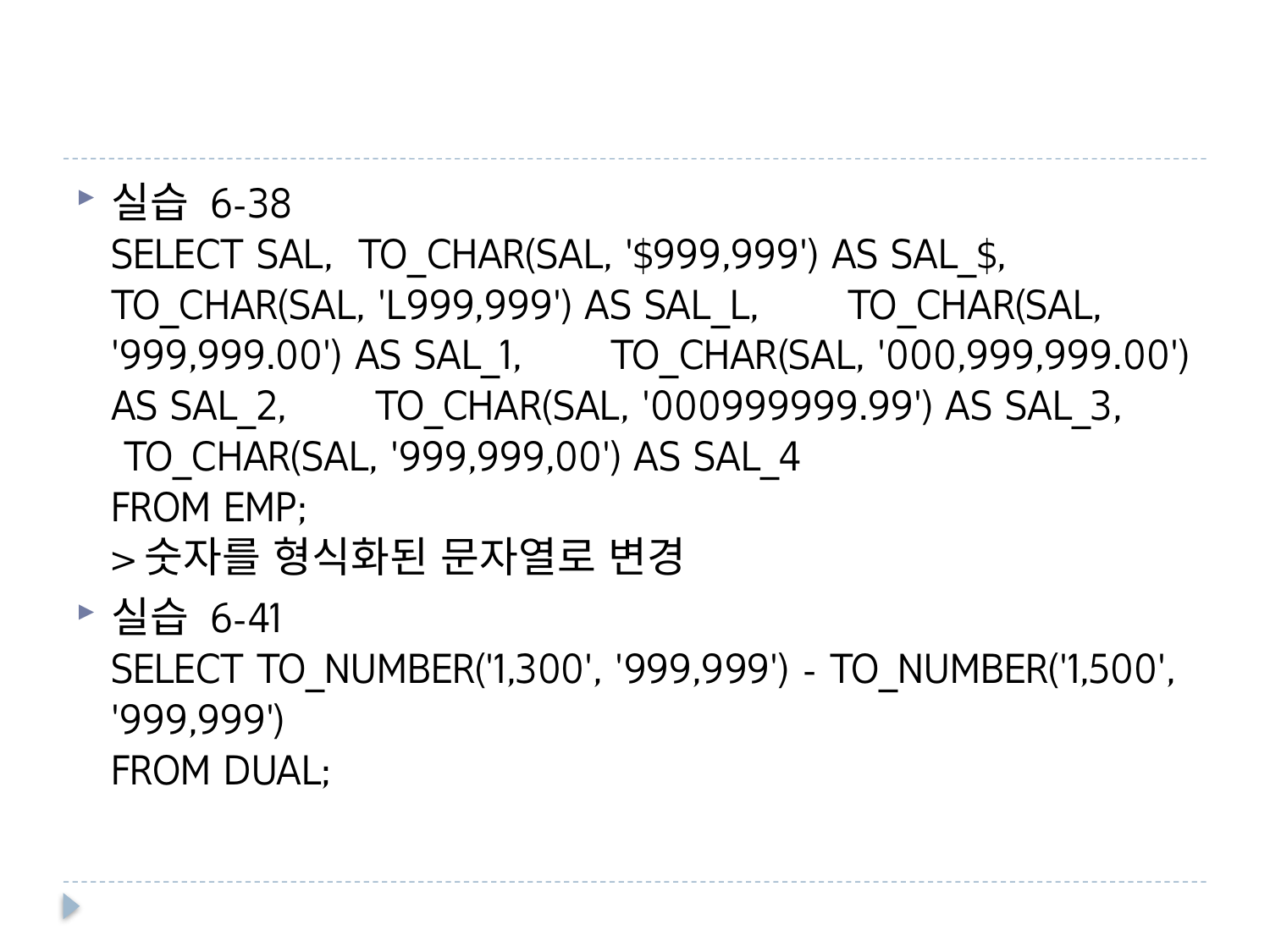

#
실습 6-38
SELECT SAL,  TO_CHAR(SAL, '$999,999') AS SAL_$,       TO_CHAR(SAL, 'L999,999') AS SAL_L,       TO_CHAR(SAL, '999,999.00') AS SAL_1,       TO_CHAR(SAL, '000,999,999.00') AS SAL_2,       TO_CHAR(SAL, '000999999.99') AS SAL_3,       TO_CHAR(SAL, '999,999,00') AS SAL_4
FROM EMP;
>숫자를 형식화된 문자열로 변경
실습 6-41
SELECT TO_NUMBER('1,300', '999,999') - TO_NUMBER('1,500', '999,999')
FROM DUAL;